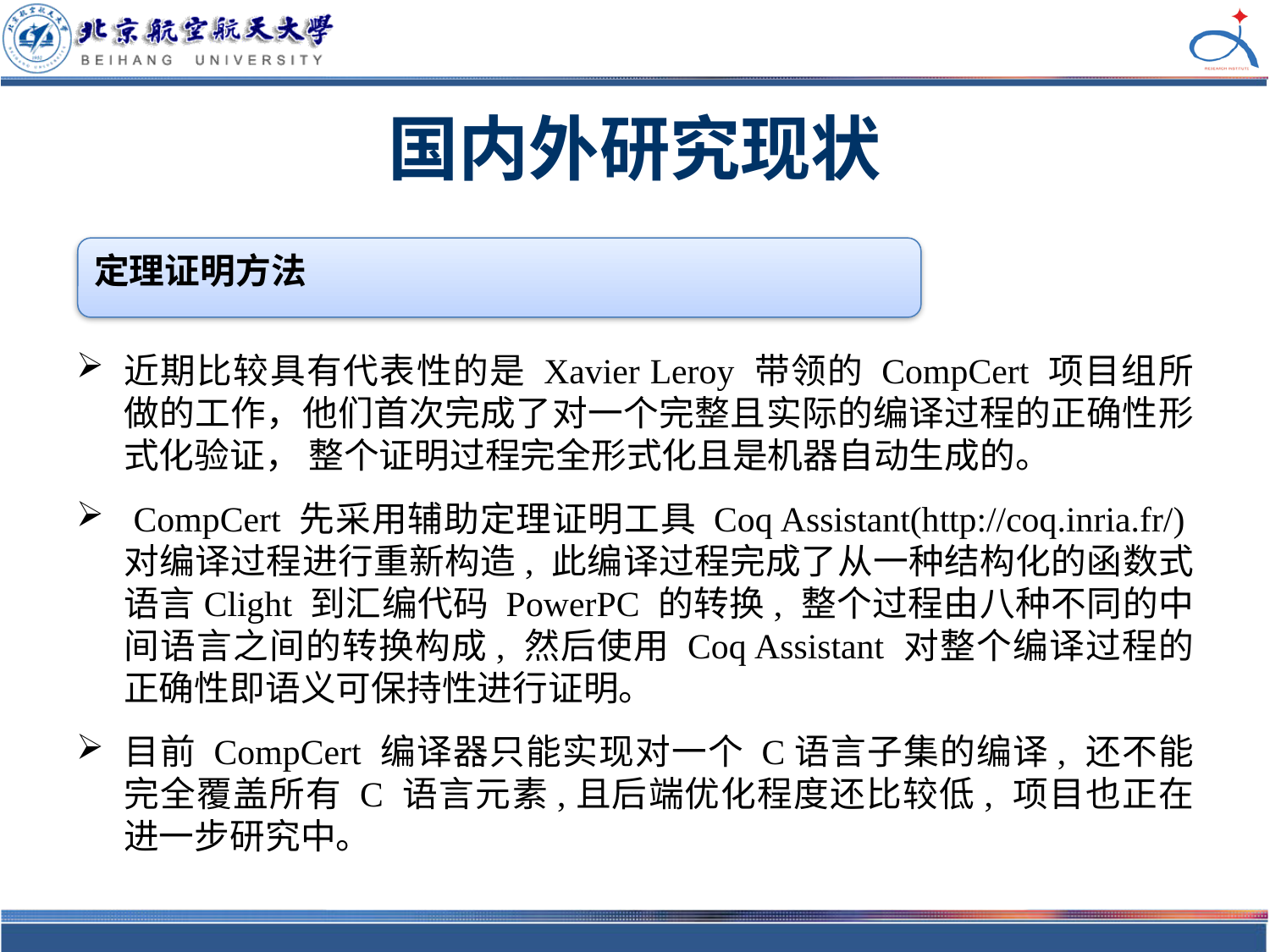

# 国内外研究现状

近期比较具有代表性的是 Xavier Leroy 带领的 CompCert 项目组所做的工作，他们首次完成了对一个完整且实际的编译过程的正确性形式化验证， 整个证明过程完全形式化且是机器自动生成的。
 CompCert 先采用辅助定理证明工具 Coq Assistant(http://coq.inria.fr/)对编译过程进行重新构造, 此编译过程完成了从一种结构化的函数式语言Clight 到汇编代码 PowerPC 的转换, 整个过程由八种不同的中间语言之间的转换构成, 然后使用 Coq Assistant 对整个编译过程的正确性即语义可保持性进行证明。
目前 CompCert 编译器只能实现对一个 C语言子集的编译, 还不能完全覆盖所有 C 语言元素,且后端优化程度还比较低, 项目也正在进一步研究中。

定理证明方法